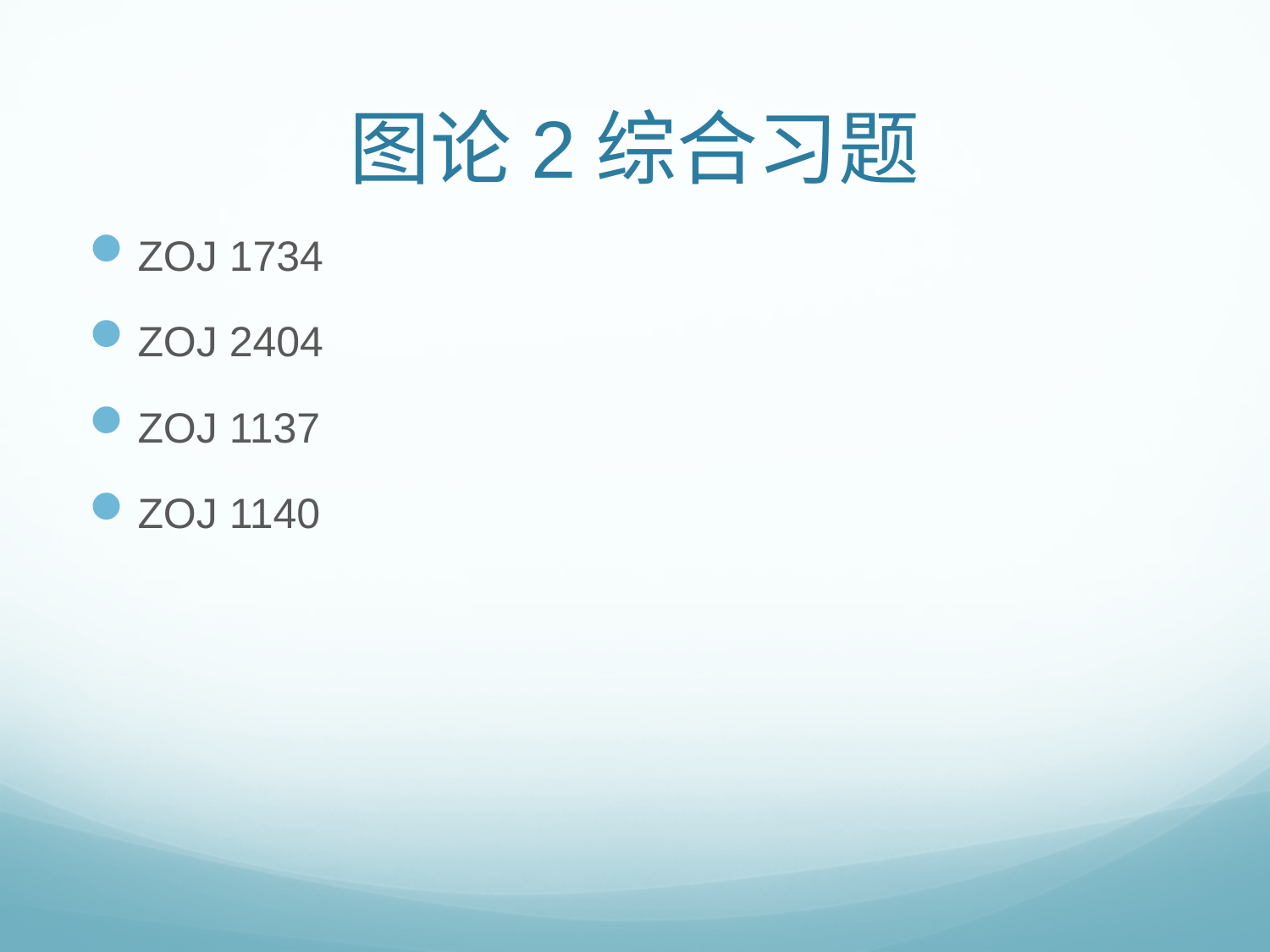

# 图论2综合习题
ZOJ 1734
ZOJ 2404
ZOJ 1137
ZOJ 1140